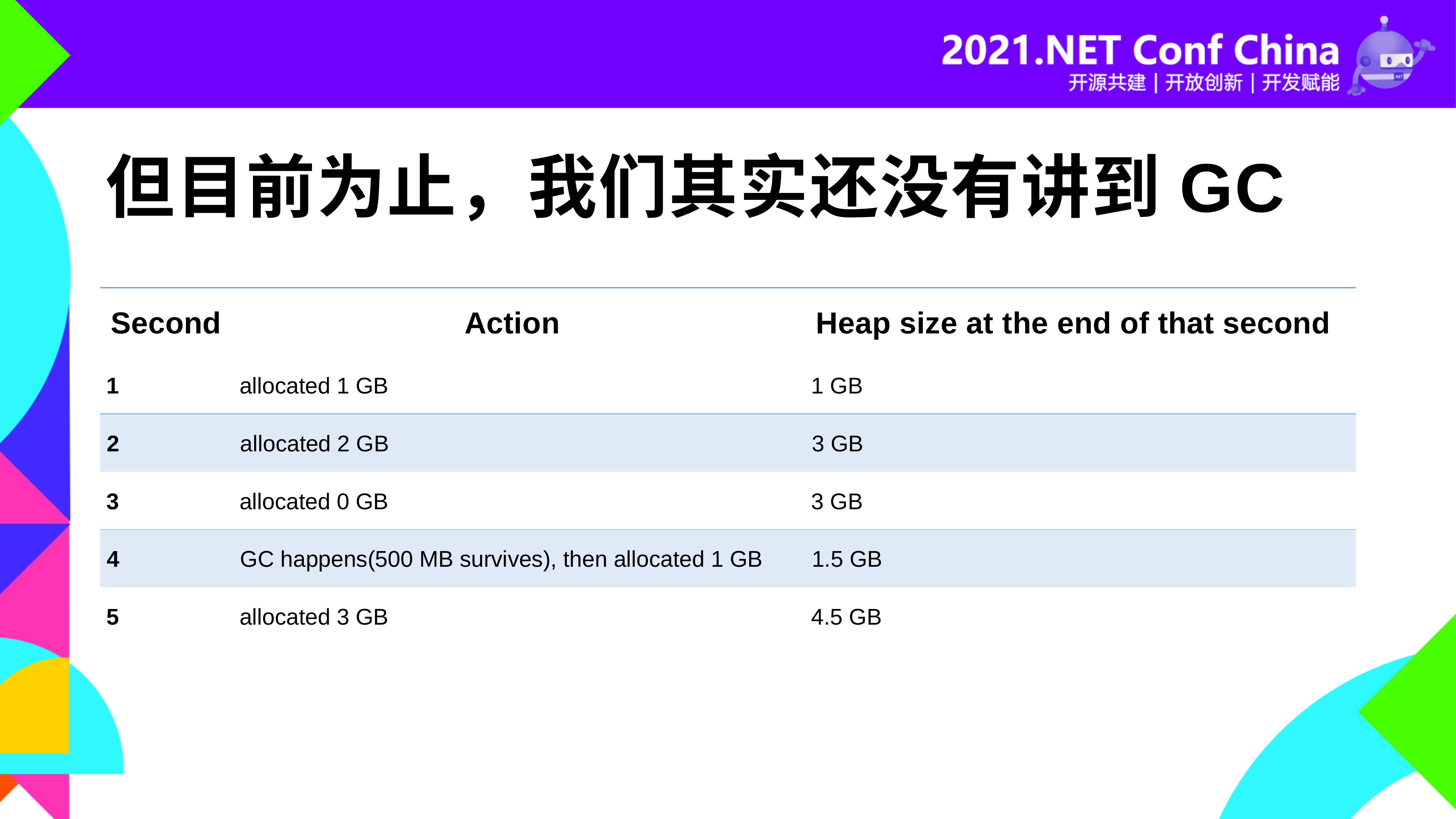

# 但目前为止，我们其实还没有讲到GC
| Second | Action | Heap size at the end of that second |
| --- | --- | --- |
| 1 | allocated 1 GB | 1 GB |
| 2 | allocated 2 GB | 3 GB |
| 3 | allocated 0 GB | 3 GB |
| 4 | GC happens(500 MB survives), then allocated 1 GB | 1.5 GB |
| 5 | allocated 3 GB | 4.5 GB |